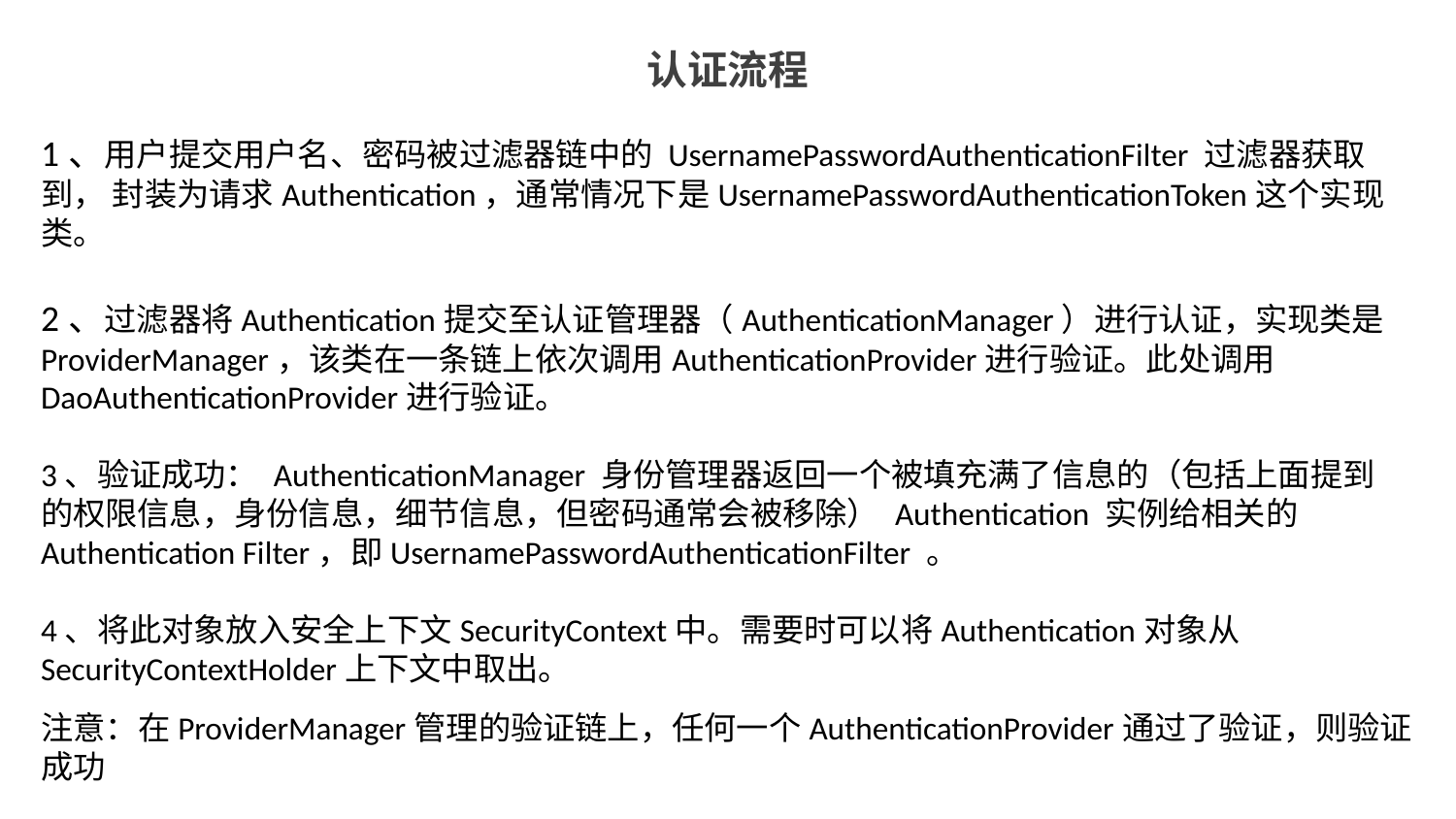

认证流程
1、用户提交用户名、密码被过滤器链中的 UsernamePasswordAuthenticationFilter 过滤器获取到， 封装为请求Authentication，通常情况下是UsernamePasswordAuthenticationToken这个实现类。

2、过滤器将Authentication提交至认证管理器（AuthenticationManager）进行认证，实现类是ProviderManager，该类在一条链上依次调用AuthenticationProvider进行验证。此处调用DaoAuthenticationProvider进行验证。

3、验证成功： AuthenticationManager 身份管理器返回一个被填充满了信息的（包括上面提到的权限信息，身份信息，细节信息，但密码通常会被移除） Authentication 实例给相关的Authentication Filter，即UsernamePasswordAuthenticationFilter 。

4、将此对象放入安全上下文SecurityContext中。需要时可以将Authentication对象从SecurityContextHolder上下文中取出。

注意：在ProviderManager管理的验证链上，任何一个AuthenticationProvider通过了验证，则验证成功